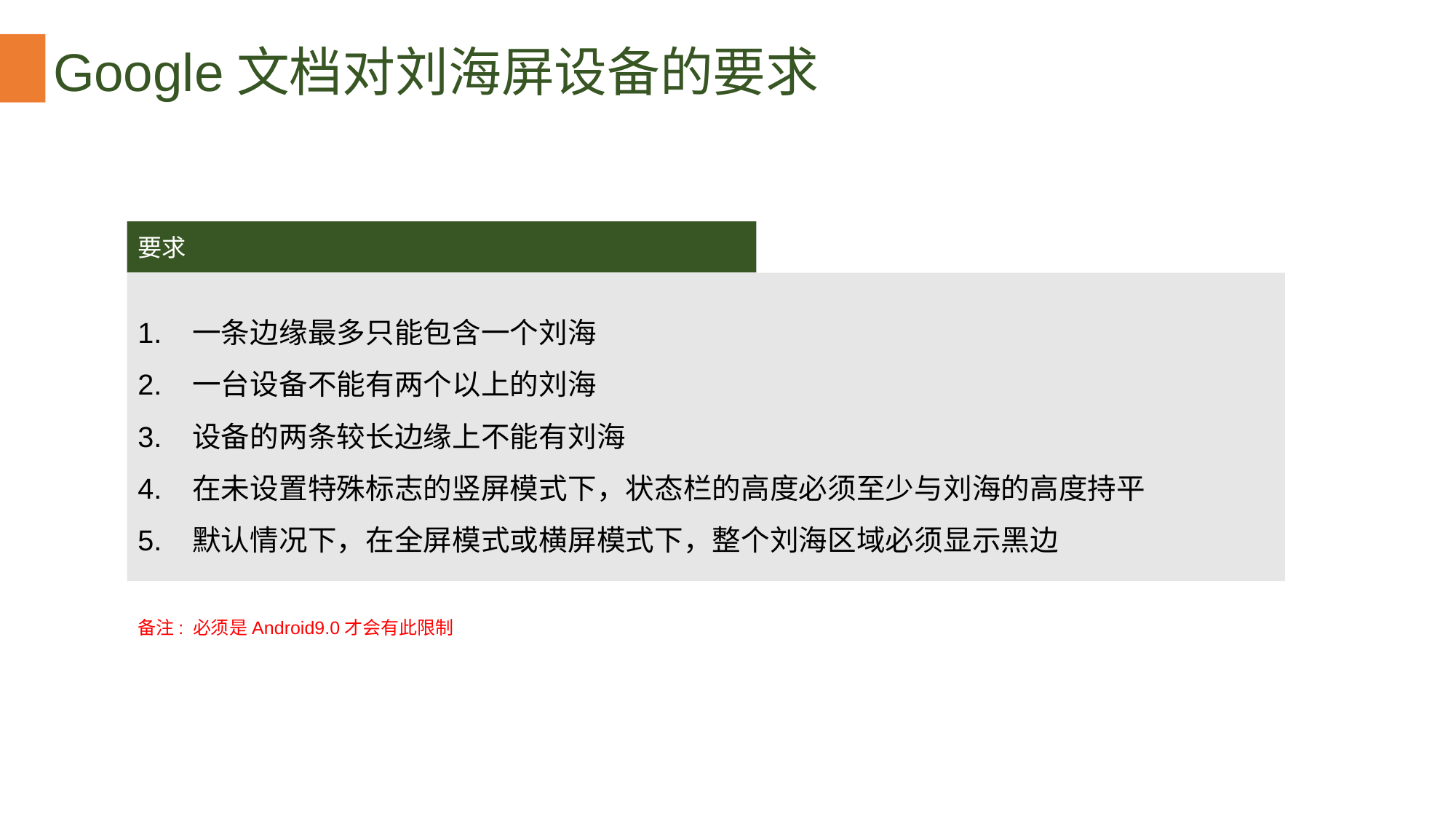

Google文档对刘海屏设备的要求
要求
一条边缘最多只能包含一个刘海
一台设备不能有两个以上的刘海
设备的两条较长边缘上不能有刘海
在未设置特殊标志的竖屏模式下，状态栏的高度必须至少与刘海的高度持平
默认情况下，在全屏模式或横屏模式下，整个刘海区域必须显示黑边
备注: 必须是Android9.0才会有此限制